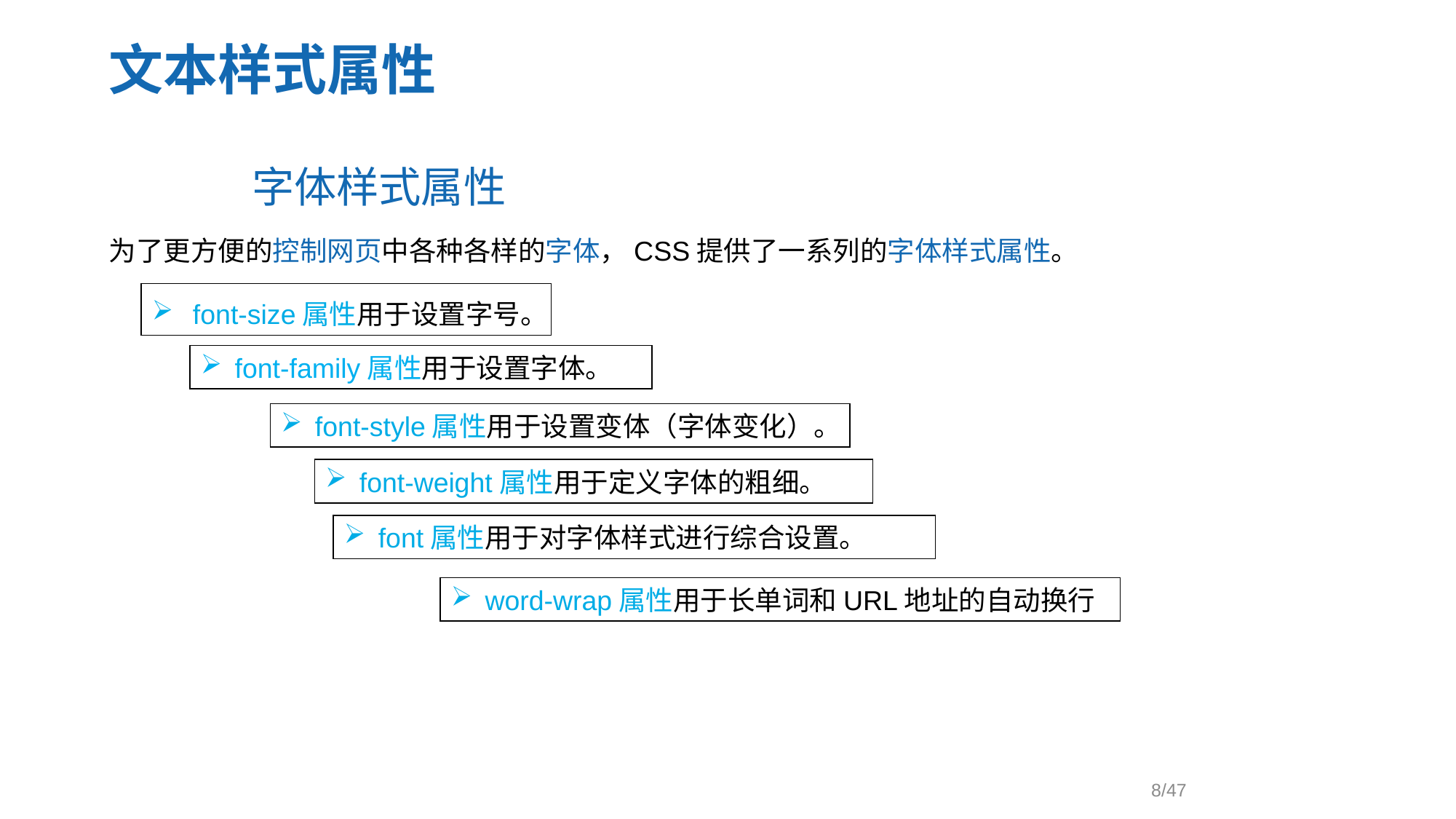

文本样式属性
字体样式属性
为了更方便的控制网页中各种各样的字体，CSS提供了一系列的字体样式属性。
font-size属性用于设置字号。
font-family属性用于设置字体。
font-style属性用于设置变体（字体变化）。
font-weight属性用于定义字体的粗细。
font属性用于对字体样式进行综合设置。
word-wrap属性用于长单词和URL地址的自动换行
8/47